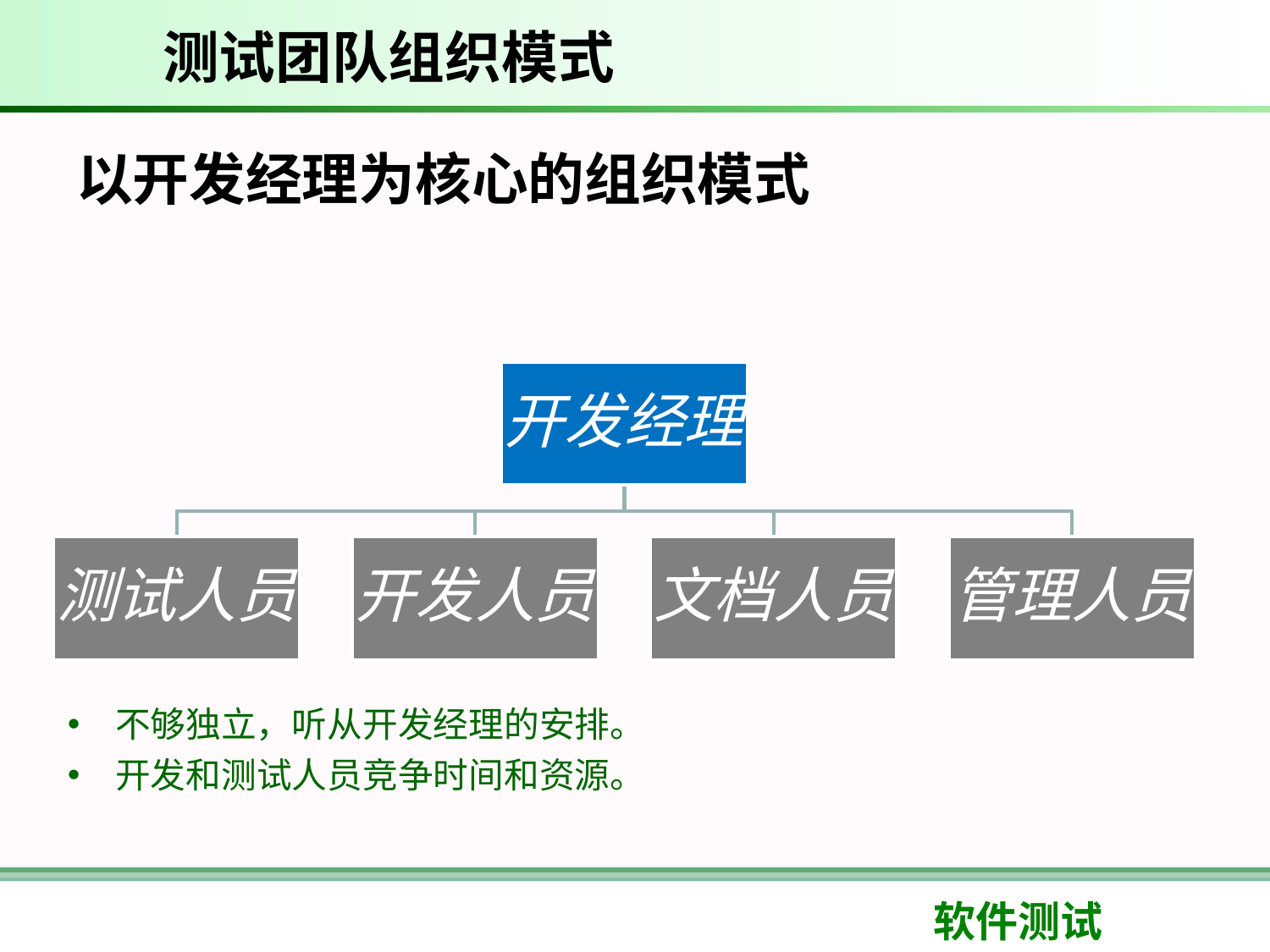

测试团队组织模式
# 以开发经理为核心的组织模式
开发经理
测试人员
开发人员
文档人员
管理人员
不够独立，听从开发经理的安排。
开发和测试人员竞争时间和资源。